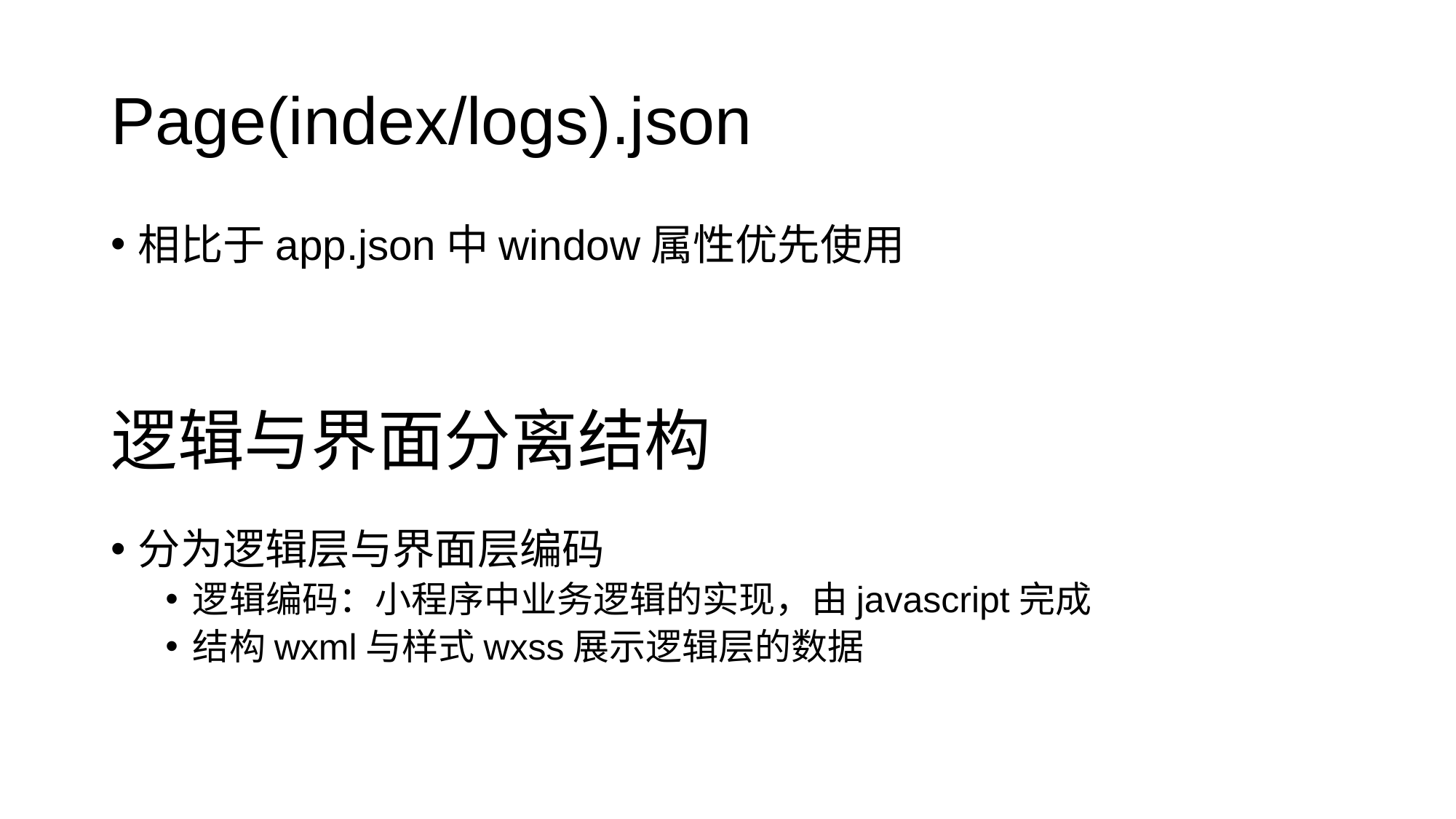

# Page(index/logs).json
相比于app.json中window属性优先使用
逻辑与界面分离结构
分为逻辑层与界面层编码
逻辑编码：小程序中业务逻辑的实现，由javascript完成
结构wxml与样式wxss展示逻辑层的数据